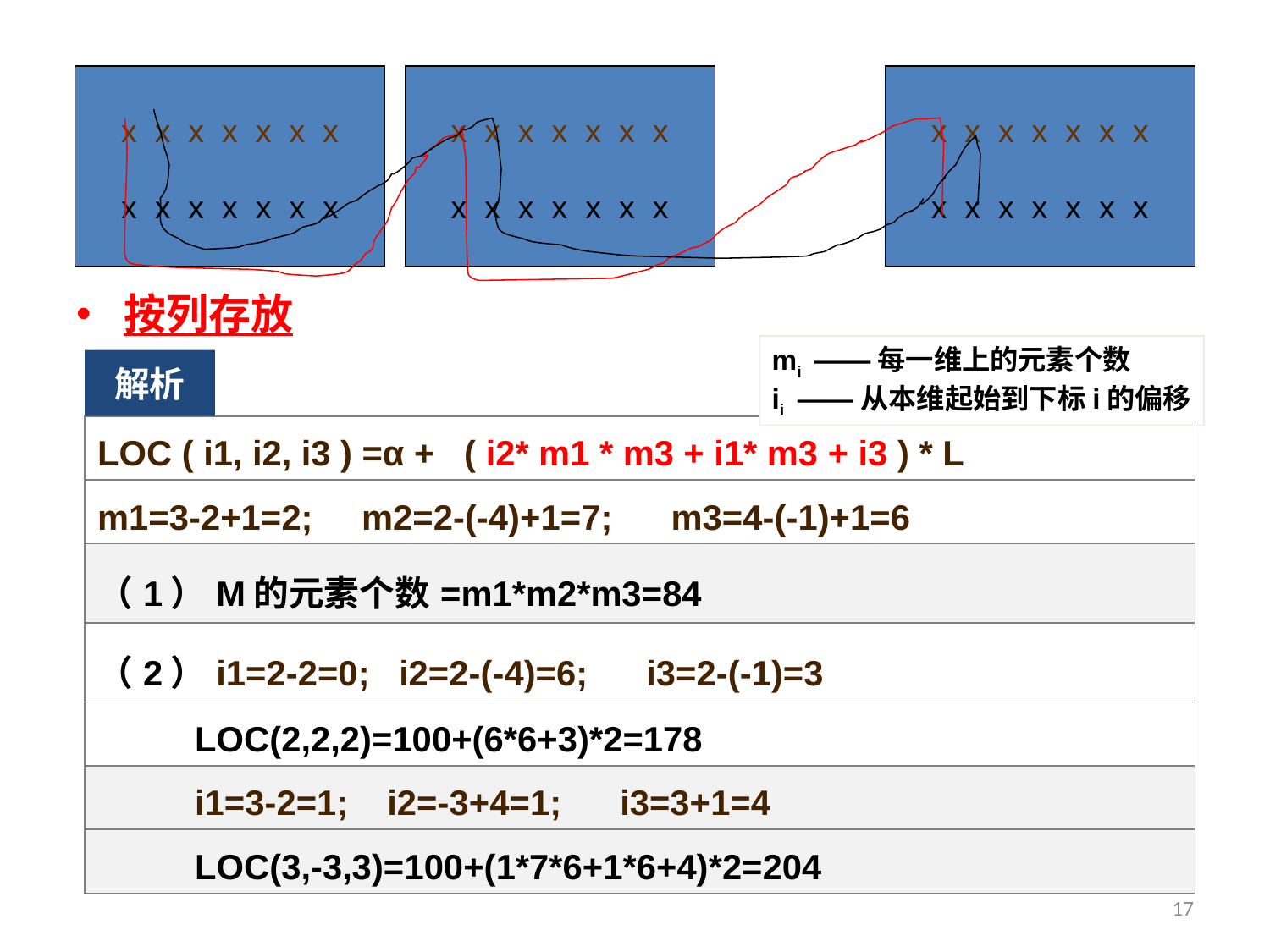

x  x  x  x  x  x  x
x  x  x  x  x  x  x
x  x  x  x  x  x  x
x  x  x  x  x  x  x
x  x  x  x  x  x  x
x  x  x  x  x  x  x

按列存放
mi   ——每一维上的元素个数
ii   ——从本维起始到下标i的偏移
解析
| LOC ( i1, i2, i3 ) =α + ( i2\* m1 \* m3 + i1\* m3 + i3 ) \* L |
| --- |
| m1=3-2+1=2; m2=2-(-4)+1=7; m3=4-(-1)+1=6 |
| （1）M的元素个数=m1\*m2\*m3=84 |
| （2）i1=2-2=0; i2=2-(-4)=6; i3=2-(-1)=3 |
| LOC(2,2,2)=100+(6\*6+3)\*2=178 |
| i1=3-2=1; i2=-3+4=1; i3=3+1=4 |
| LOC(3,-3,3)=100+(1\*7\*6+1\*6+4)\*2=204 |
17